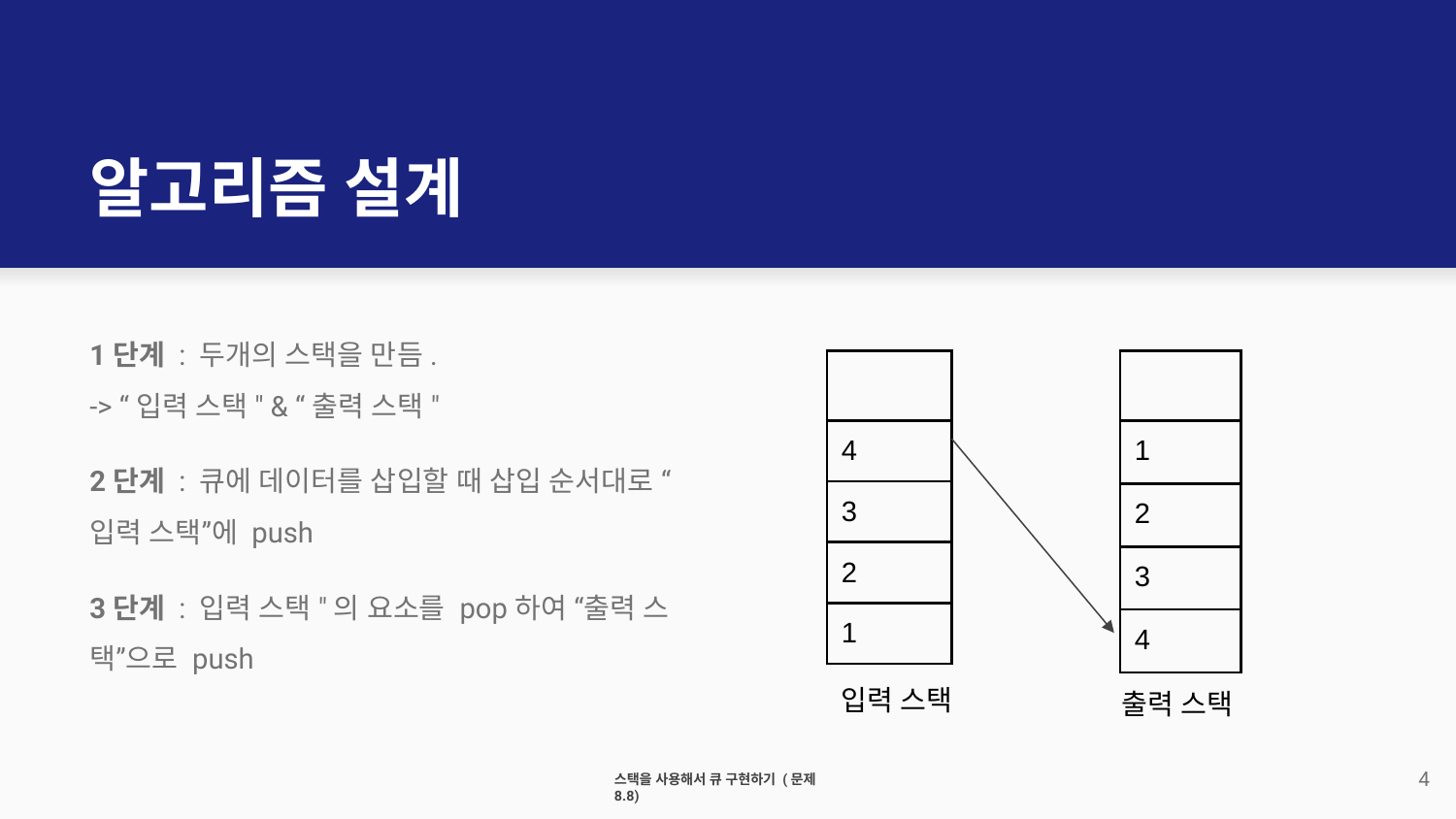

# 알고리즘 설계
1단계 : 두개의 스택을 만듬.
-> “입력 스택" & “출력 스택"
2단계 : 큐에 데이터를 삽입할 때 삽입 순서대로 “입력 스택”에 push
3단계 : 입력 스택"의 요소를 pop하여 “출력 스택”으로 push
|  |
| --- |
| 4 |
| 3 |
| 2 |
| 1 |
|  |
| --- |
| 1 |
| 2 |
| 3 |
| 4 |
입력 스택
출력 스택
4
스택을 사용해서 큐 구현하기 (문제 8.8)